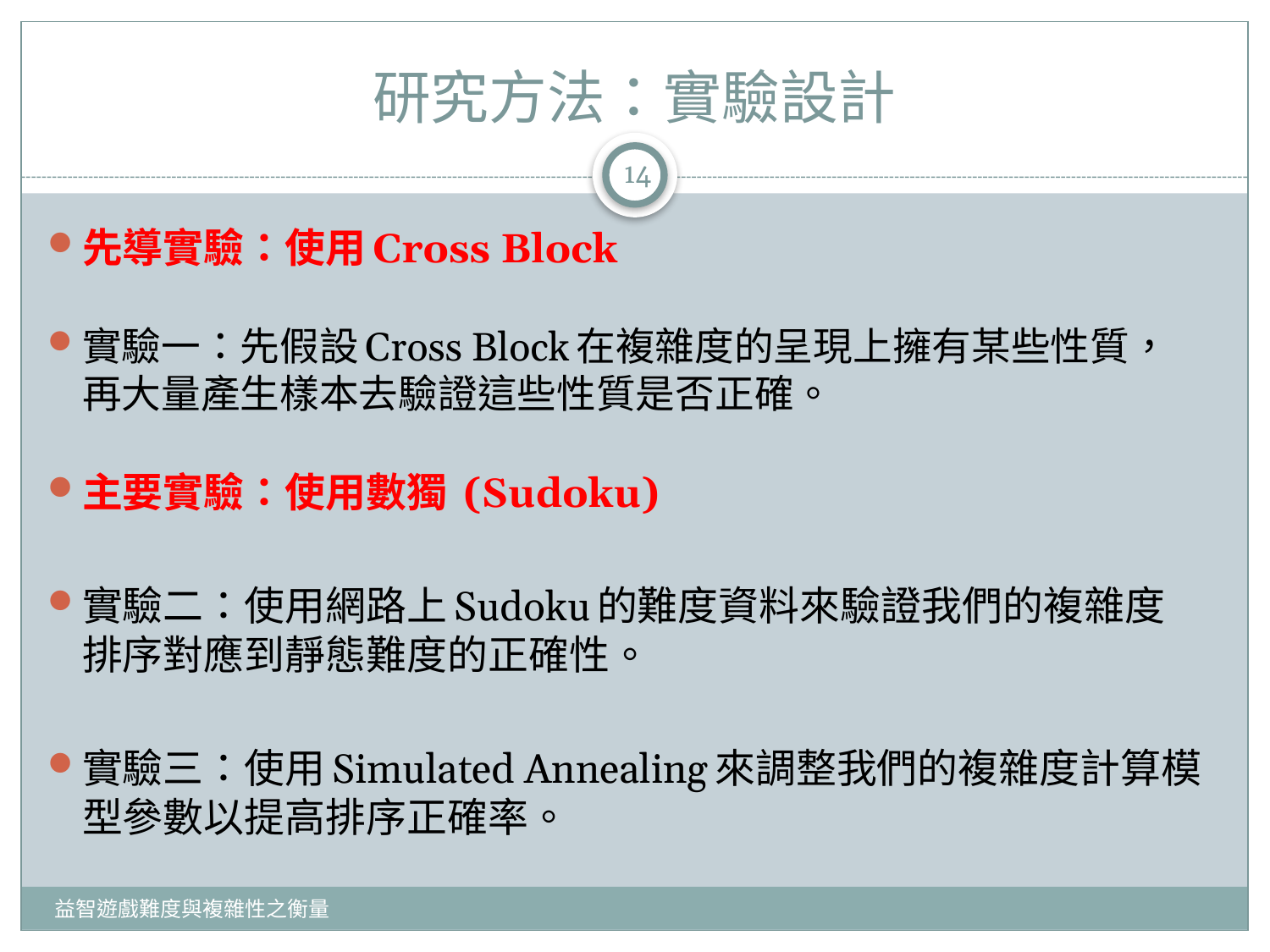

# 研究方法：實驗設計
14
先導實驗：使用Cross Block

實驗一：先假設Cross Block在複雜度的呈現上擁有某些性質，再大量產生樣本去驗證這些性質是否正確。

主要實驗：使用數獨 (Sudoku)

實驗二：使用網路上Sudoku的難度資料來驗證我們的複雜度排序對應到靜態難度的正確性。

實驗三：使用Simulated Annealing來調整我們的複雜度計算模型參數以提高排序正確率。
益智遊戲難度與複雜性之衡量